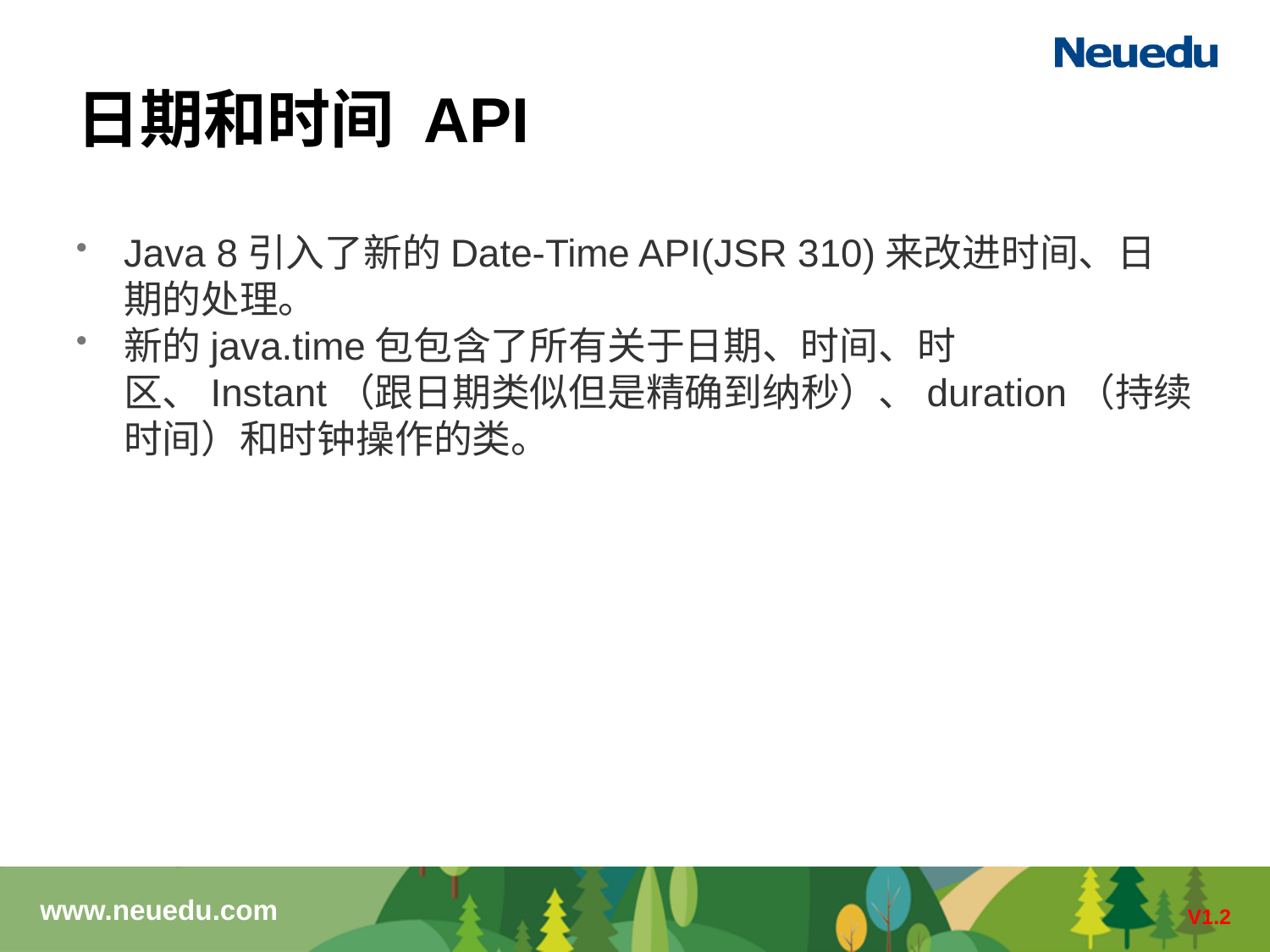

# 日期和时间 API
Java 8引入了新的Date-Time API(JSR 310)来改进时间、日期的处理。
新的java.time包包含了所有关于日期、时间、时区、Instant（跟日期类似但是精确到纳秒）、duration（持续时间）和时钟操作的类。